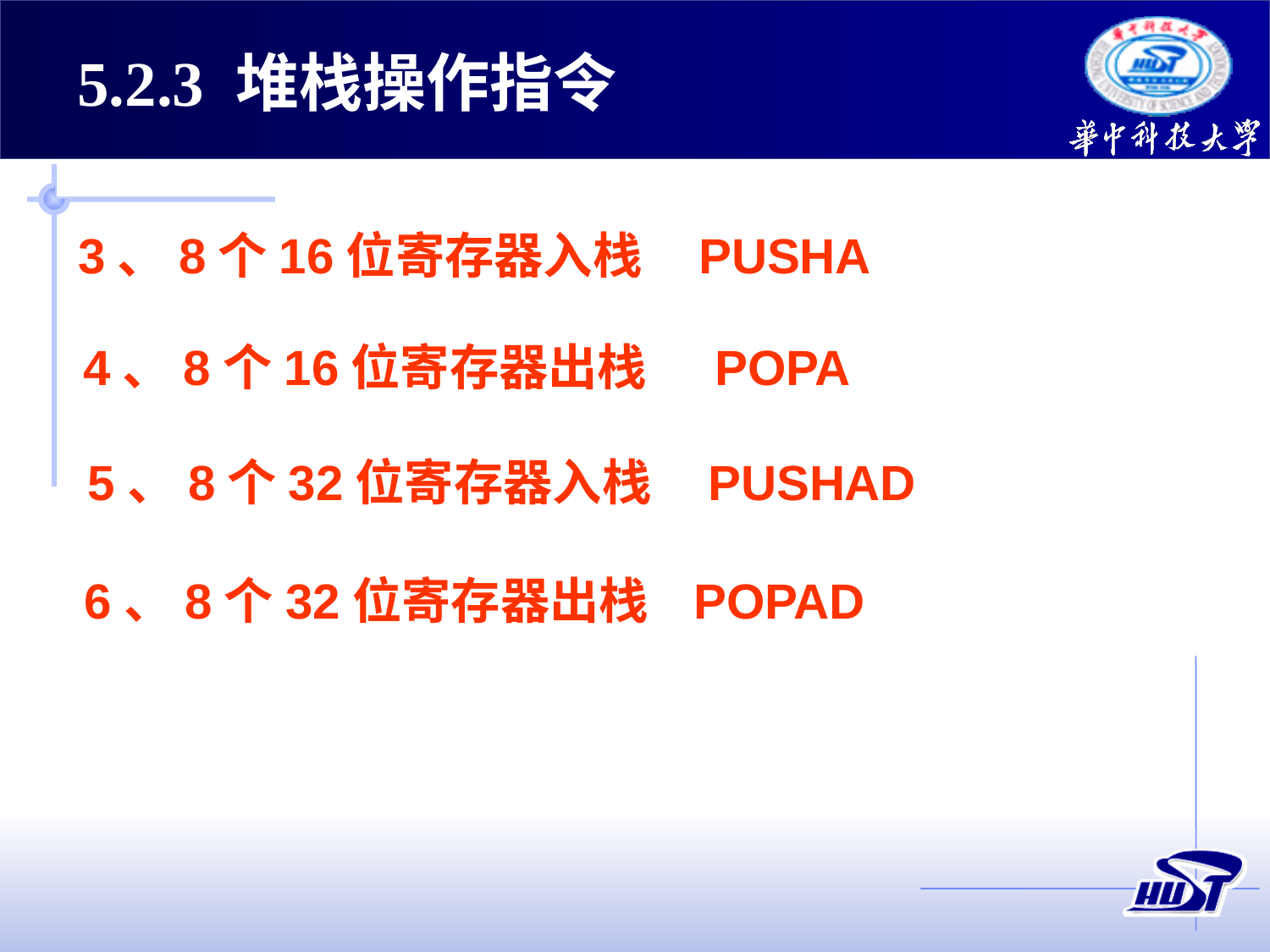

5.2.3 堆栈操作指令
3、8个16位寄存器入栈    PUSHA

4、8个16位寄存器出栈     POPA
5、8个32位寄存器入栈    PUSHAD
6、8个32位寄存器出栈   POPAD